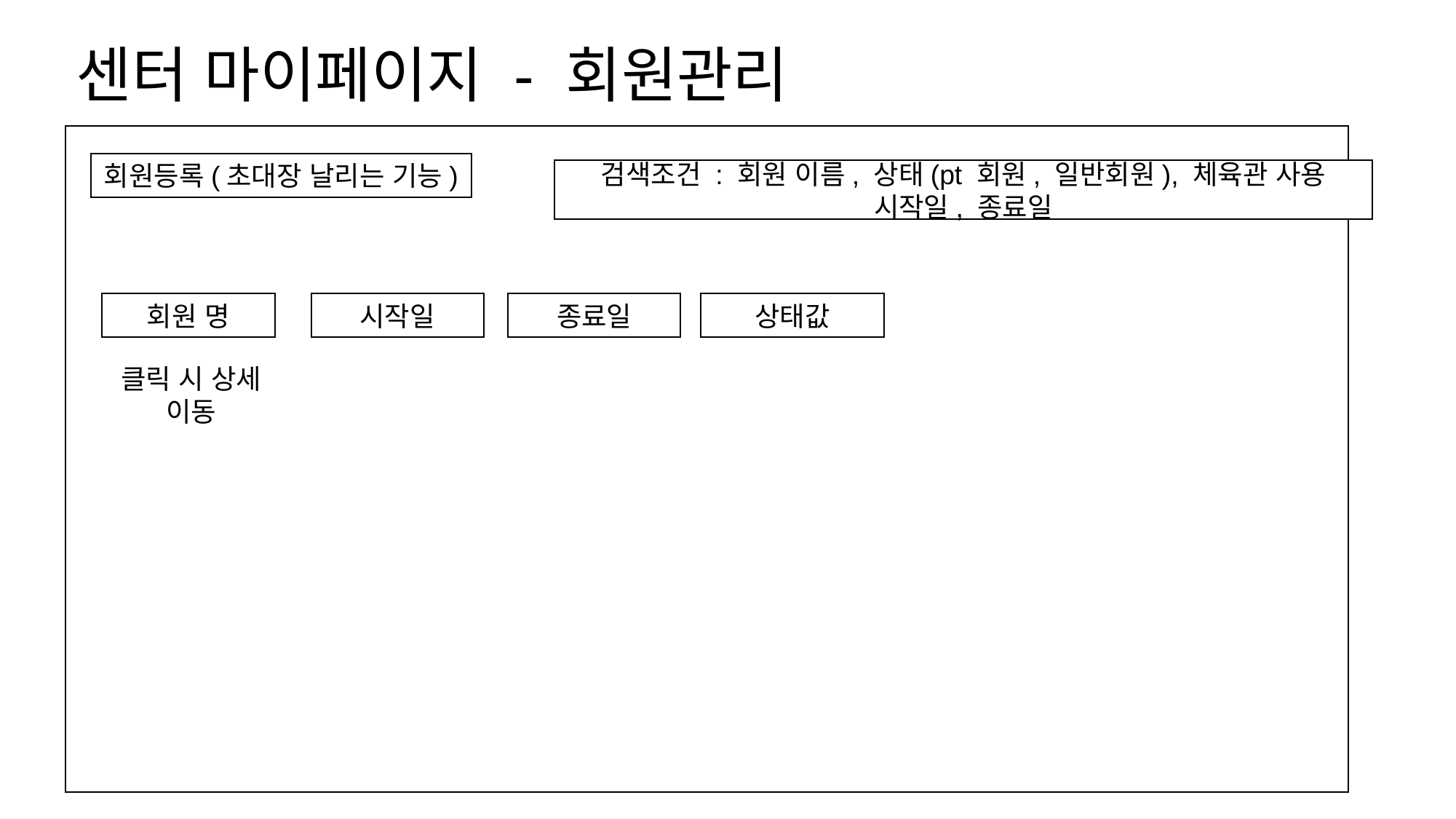

센터 마이페이지 - 회원관리

회원등록(초대장 날리는 기능)
검색조건 : 회원 이름, 상태(pt 회원, 일반회원), 체육관 사용 시작일, 종료일
회원 명
시작일
종료일
상태값
클릭 시 상세 이동